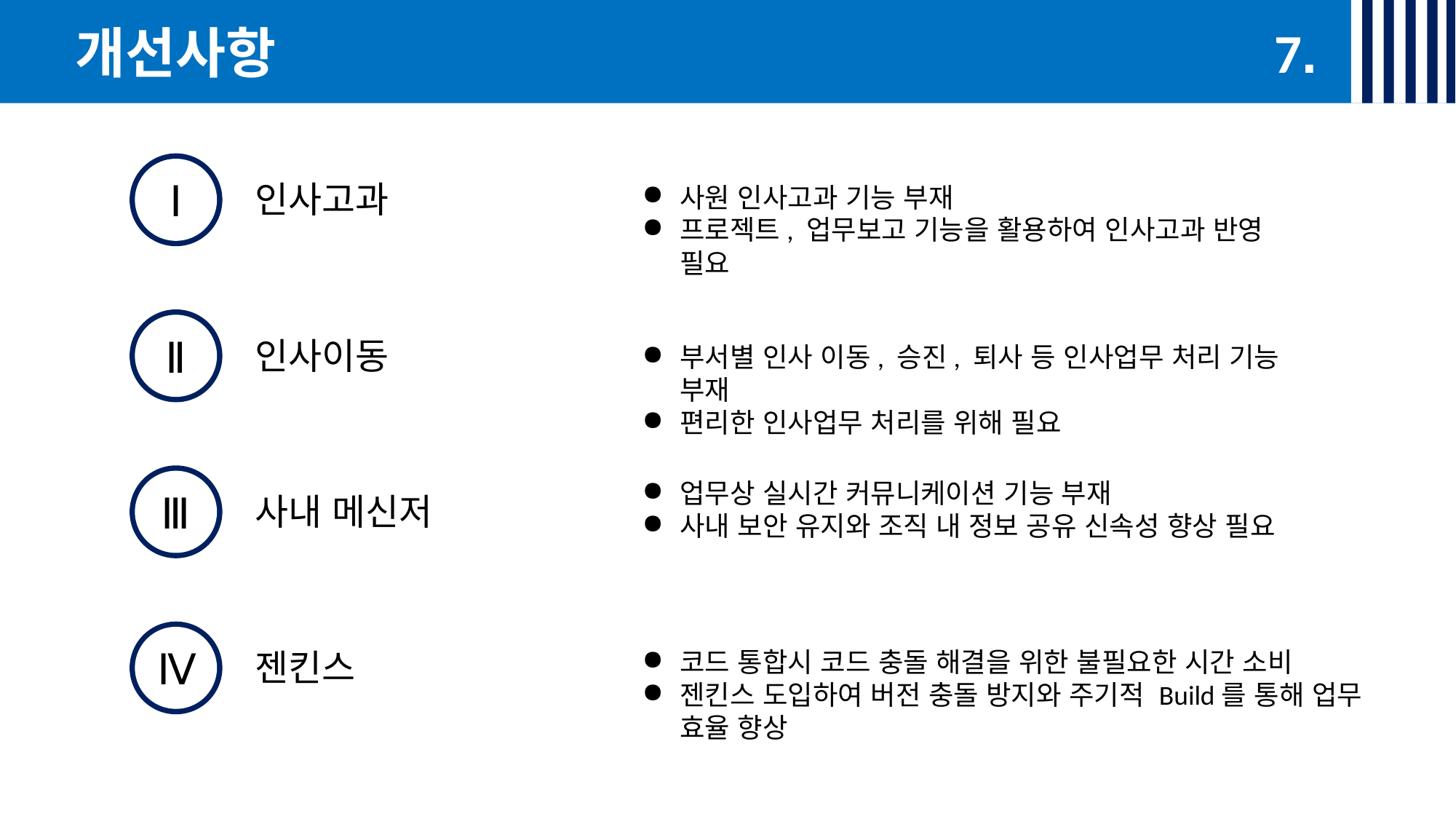

\

개선사항
7.

Ⅰ
인사고과
사원 인사고과 기능 부재
프로젝트, 업무보고 기능을 활용하여 인사고과 반영 필요

Ⅱ
인사이동
부서별 인사 이동, 승진, 퇴사 등 인사업무 처리 기능 부재
편리한 인사업무 처리를 위해 필요
업무상 실시간 커뮤니케이션 기능 부재
사내 보안 유지와 조직 내 정보 공유 신속성 향상 필요

Ⅲ
사내 메신저

Ⅳ
젠킨스
코드 통합시 코드 충돌 해결을 위한 불필요한 시간 소비
젠킨스 도입하여 버전 충돌 방지와 주기적 Build를 통해 업무 효율 향상